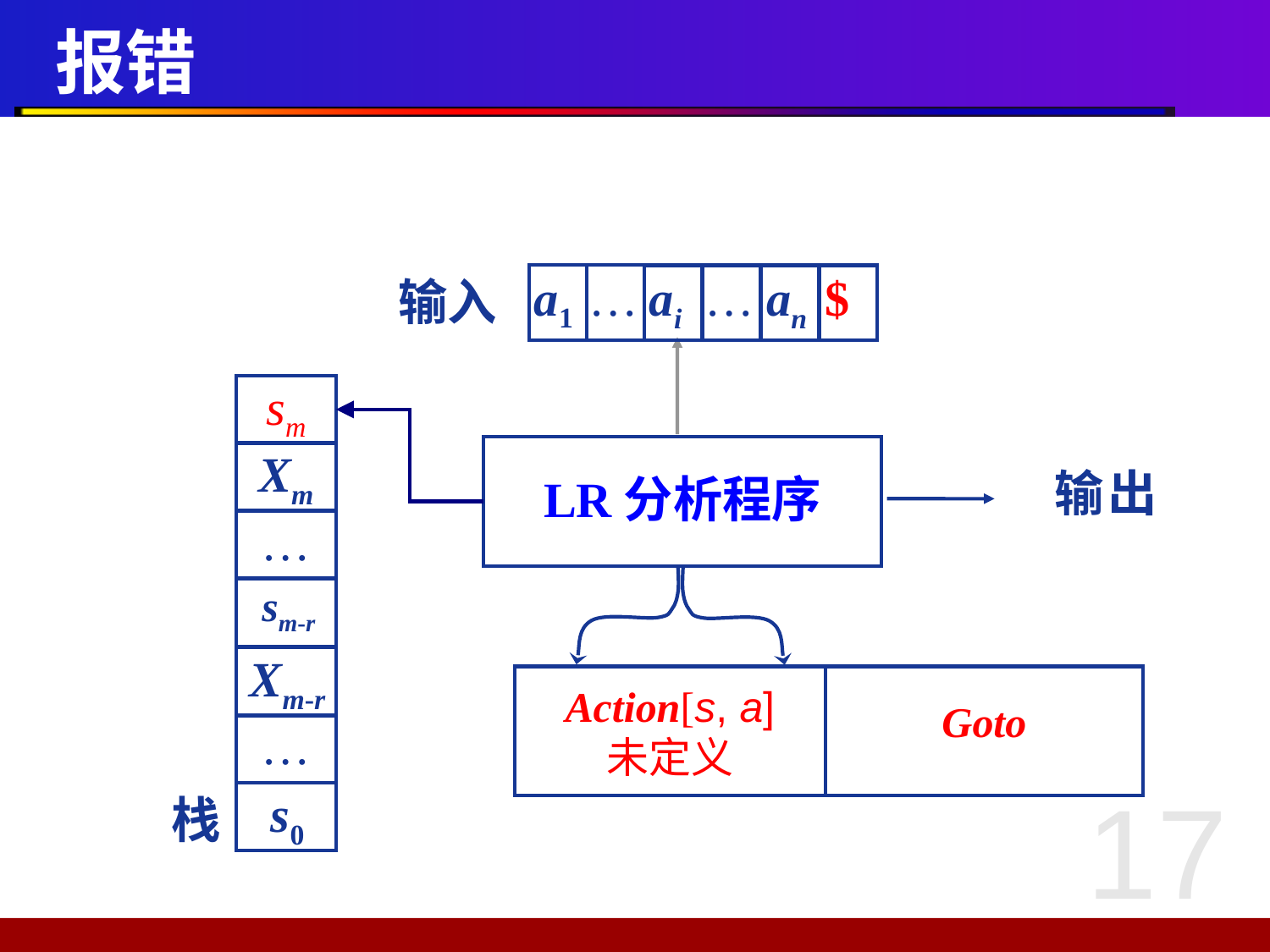

# 报错
输入
a1
…
ai
…
an
$

sm
LR分析程序
Xm
输出

…

sm-r
Xm-r
Action[s, a]
未定义
Goto
…
17
栈
s0